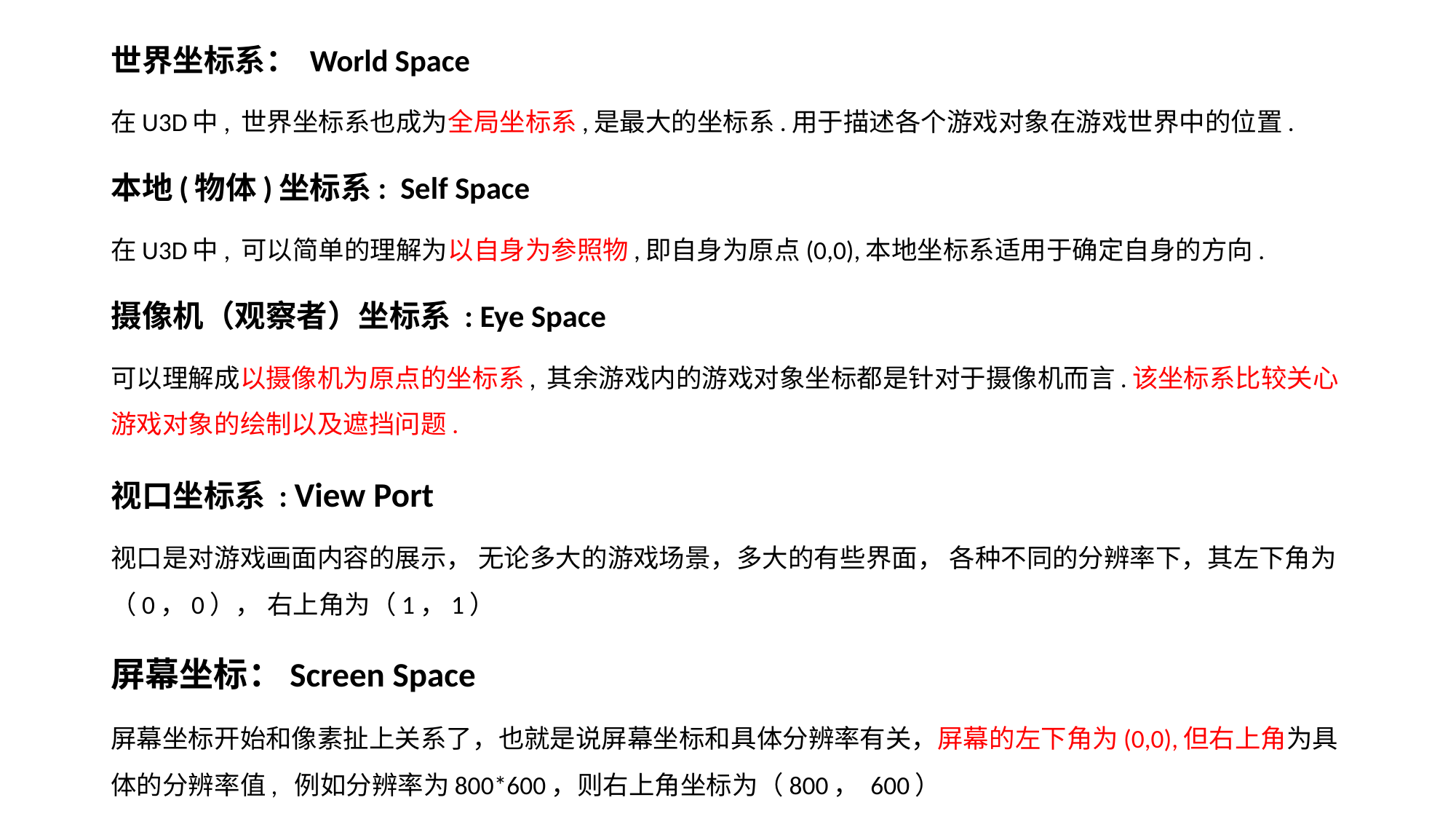

世界坐标系： World Space
在U3D中, 世界坐标系也成为全局坐标系,是最大的坐标系.用于描述各个游戏对象在游戏世界中的位置.
本地(物体)坐标系:  Self Space
在U3D中, 可以简单的理解为以自身为参照物,即自身为原点(0,0),本地坐标系适用于确定自身的方向.
摄像机（观察者）坐标系 : Eye Space
可以理解成以摄像机为原点的坐标系, 其余游戏内的游戏对象坐标都是针对于摄像机而言.该坐标系比较关心游戏对象的绘制以及遮挡问题.
视口坐标系 : View Port
视口是对游戏画面内容的展示， 无论多大的游戏场景，多大的有些界面， 各种不同的分辨率下，其左下角为（0，0）， 右上角为（1，1）
屏幕坐标：Screen Space
屏幕坐标开始和像素扯上关系了，也就是说屏幕坐标和具体分辨率有关，屏幕的左下角为(0,0),但右上角为具体的分辨率值,  例如分辨率为800*600，则右上角坐标为（800， 600）